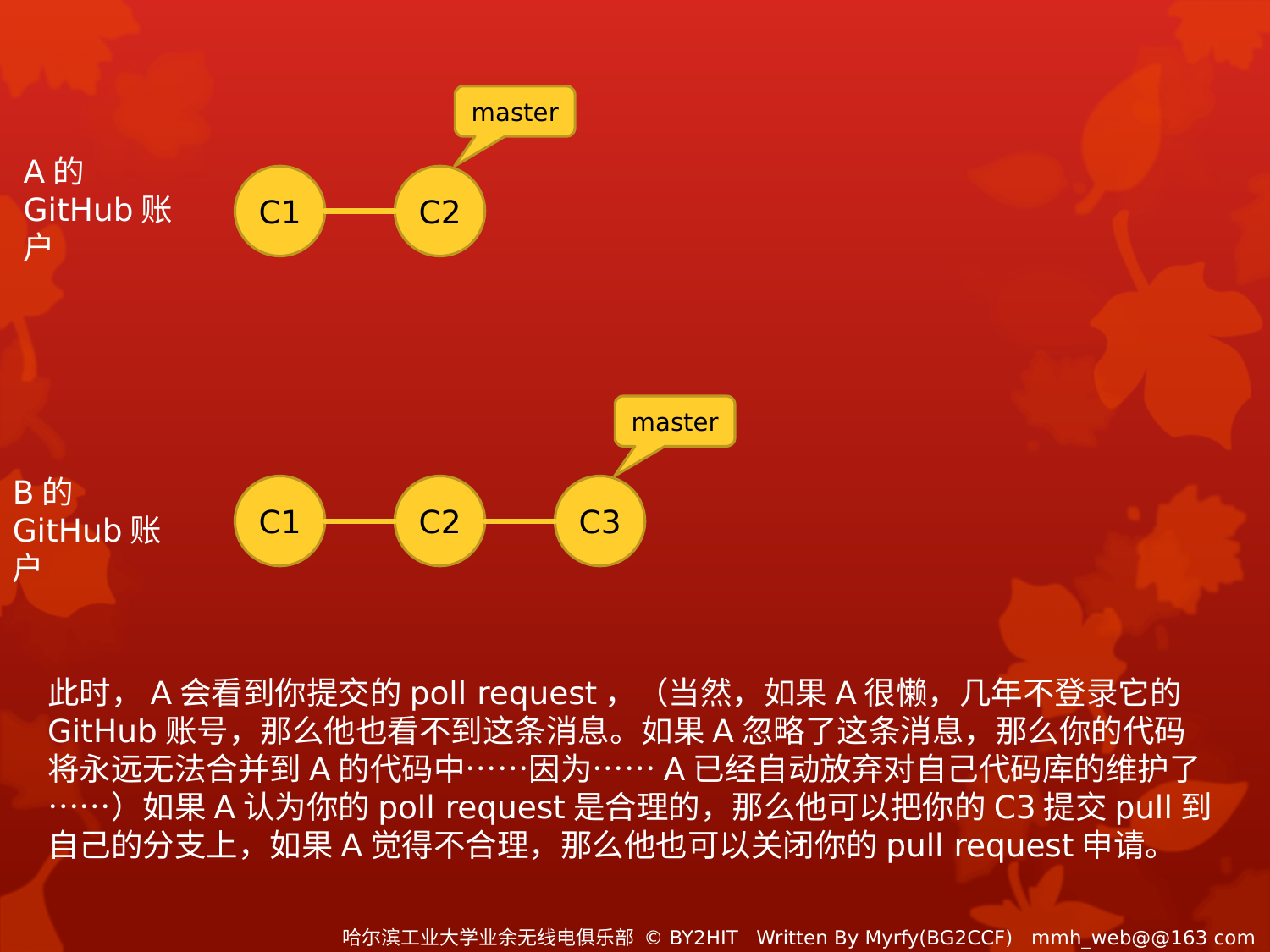

master
A的
GitHub账户
C1
C2
master
B的
GitHub账户
C1
C2
C3
此时，A会看到你提交的poll request，（当然，如果A很懒，几年不登录它的GitHub账号，那么他也看不到这条消息。如果A忽略了这条消息，那么你的代码将永远无法合并到A的代码中……因为……A已经自动放弃对自己代码库的维护了……）如果A认为你的poll request是合理的，那么他可以把你的C3提交pull到自己的分支上，如果A觉得不合理，那么他也可以关闭你的pull request申请。